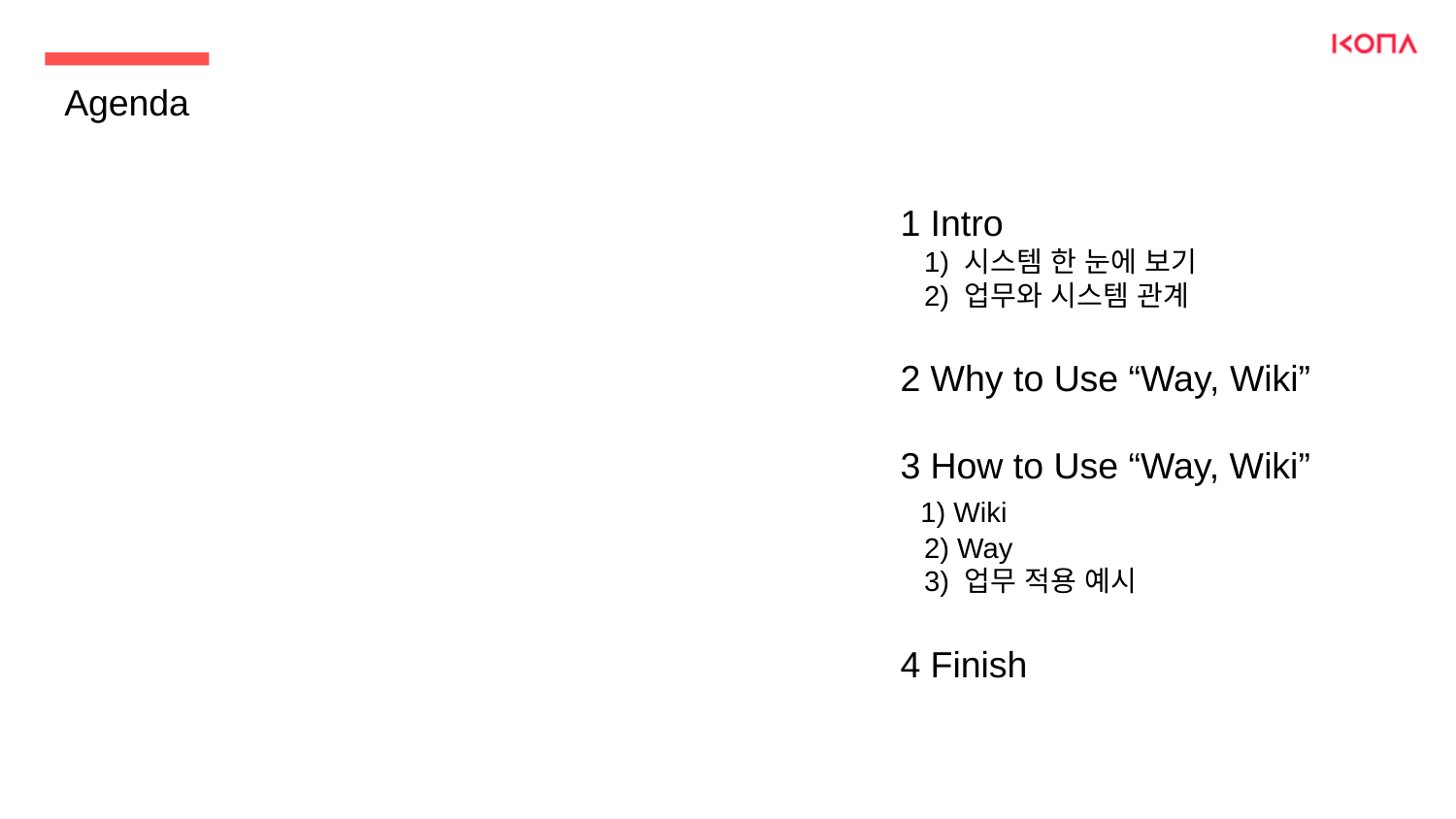

Agenda
1 Intro
   1) 시스템 한 눈에 보기
   2) 업무와 시스템 관계

2 Why to Use “Way, Wiki”

3 How to Use “Way, Wiki”
  1) Wiki
   2) Way
   3) 업무 적용 예시

4 Finish